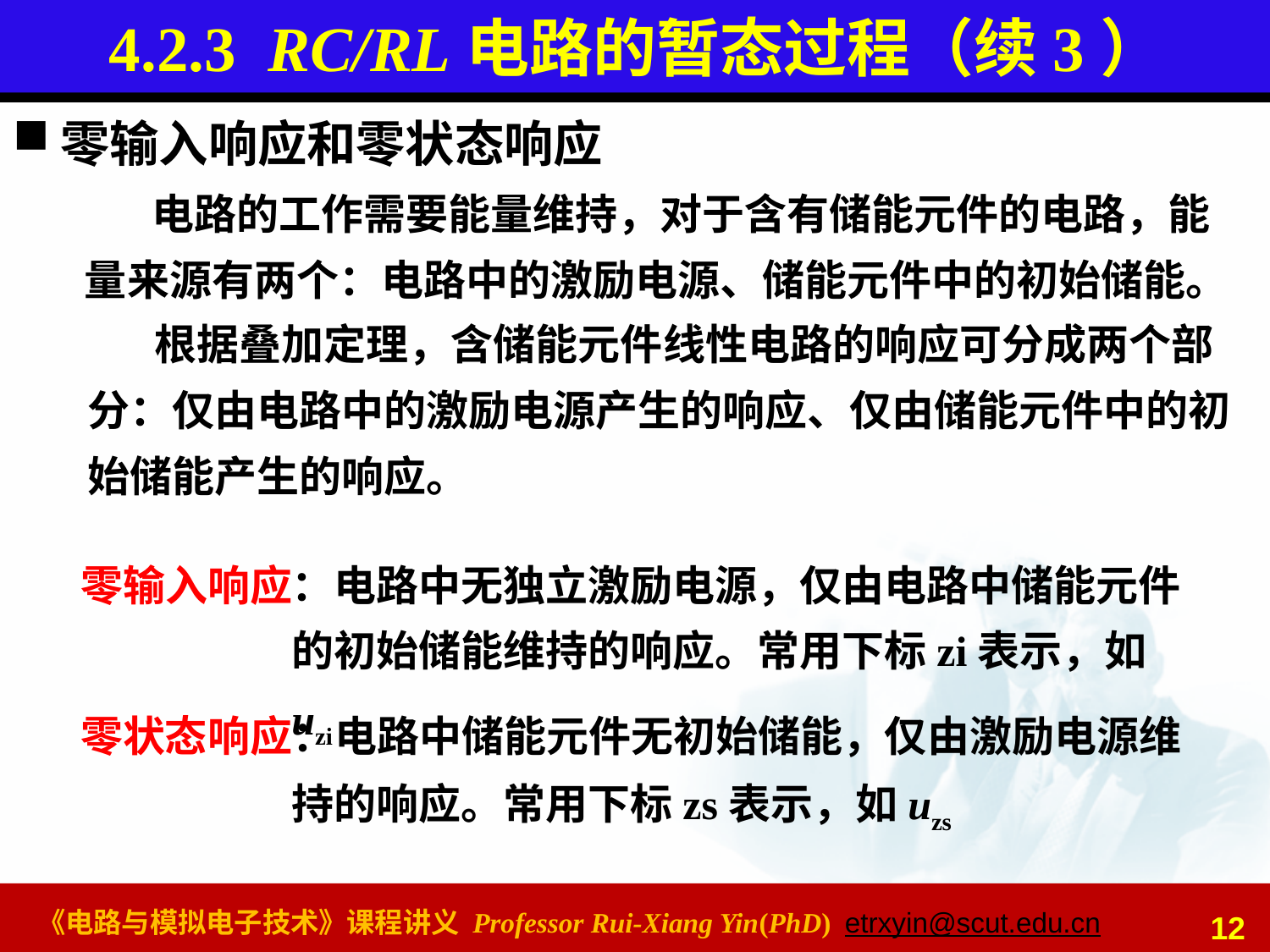

# 4.2.3  RC/RL电路的暂态过程（续3）
零输入响应和零状态响应
电路的工作需要能量维持，对于含有储能元件的电路，能量来源有两个：电路中的激励电源、储能元件中的初始储能。
根据叠加定理，含储能元件线性电路的响应可分成两个部分：仅由电路中的激励电源产生的响应、仅由储能元件中的初始储能产生的响应。
零输入响应：电路中无独立激励电源，仅由电路中储能元件的初始储能维持的响应。常用下标zi表示，如uzi
零状态响应：电路中储能元件无初始储能，仅由激励电源维持的响应。常用下标zs表示，如uzs
12